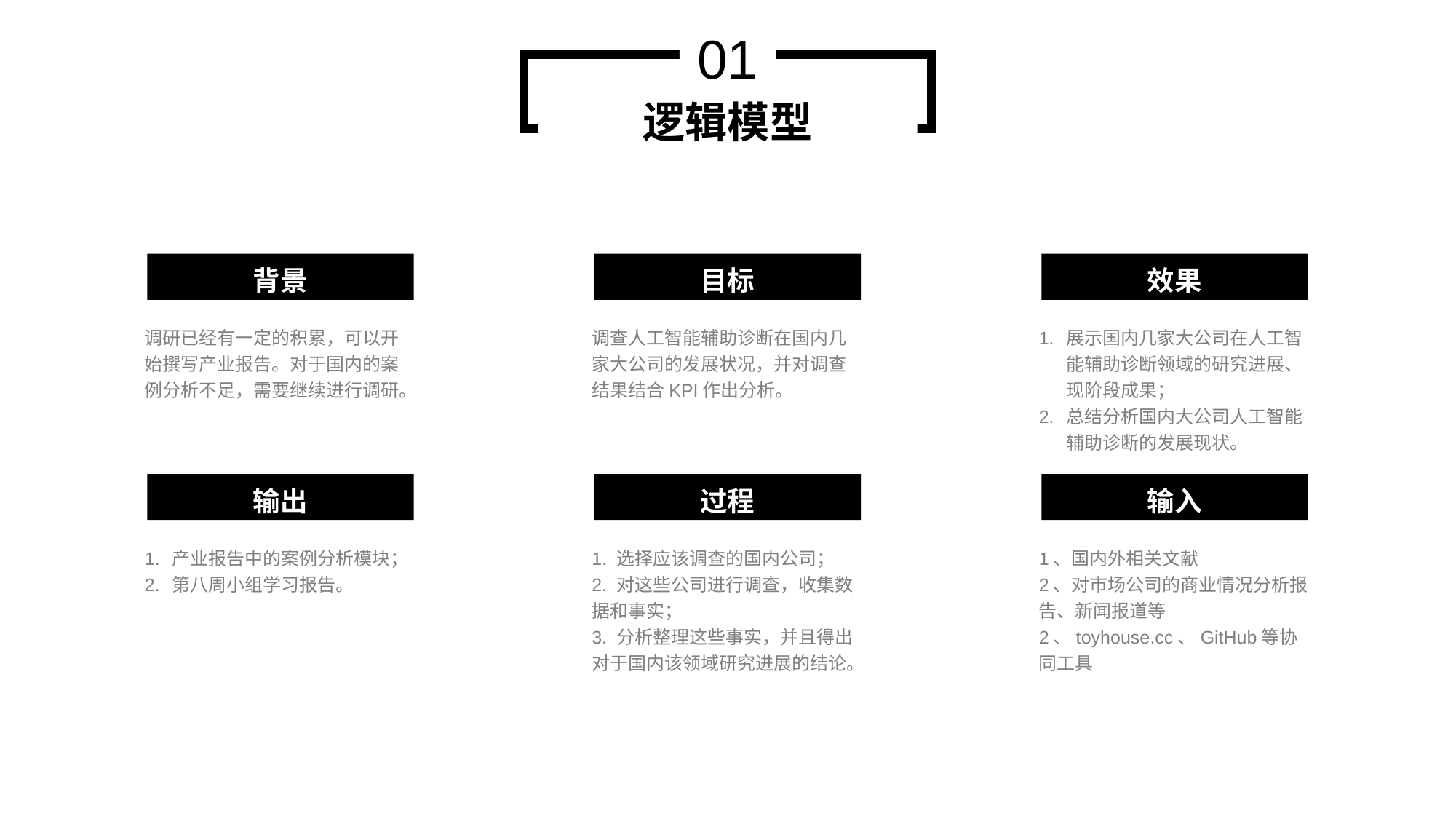

01

逻辑模型
背景
调研已经有一定的积累，可以开始撰写产业报告。对于国内的案例分析不足，需要继续进行调研。
目标
调查人工智能辅助诊断在国内几家大公司的发展状况，并对调查结果结合KPI作出分析。
效果
展示国内几家大公司在人工智能辅助诊断领域的研究进展、现阶段成果；
总结分析国内大公司人工智能辅助诊断的发展现状。

输出
产业报告中的案例分析模块；
第八周小组学习报告。
过程
1. 选择应该调查的国内公司；
2. 对这些公司进行调查，收集数据和事实；
3. 分析整理这些事实，并且得出对于国内该领域研究进展的结论。
输入
1、国内外相关文献
2、对市场公司的商业情况分析报告、新闻报道等
2、toyhouse.cc、GitHub等协同工具